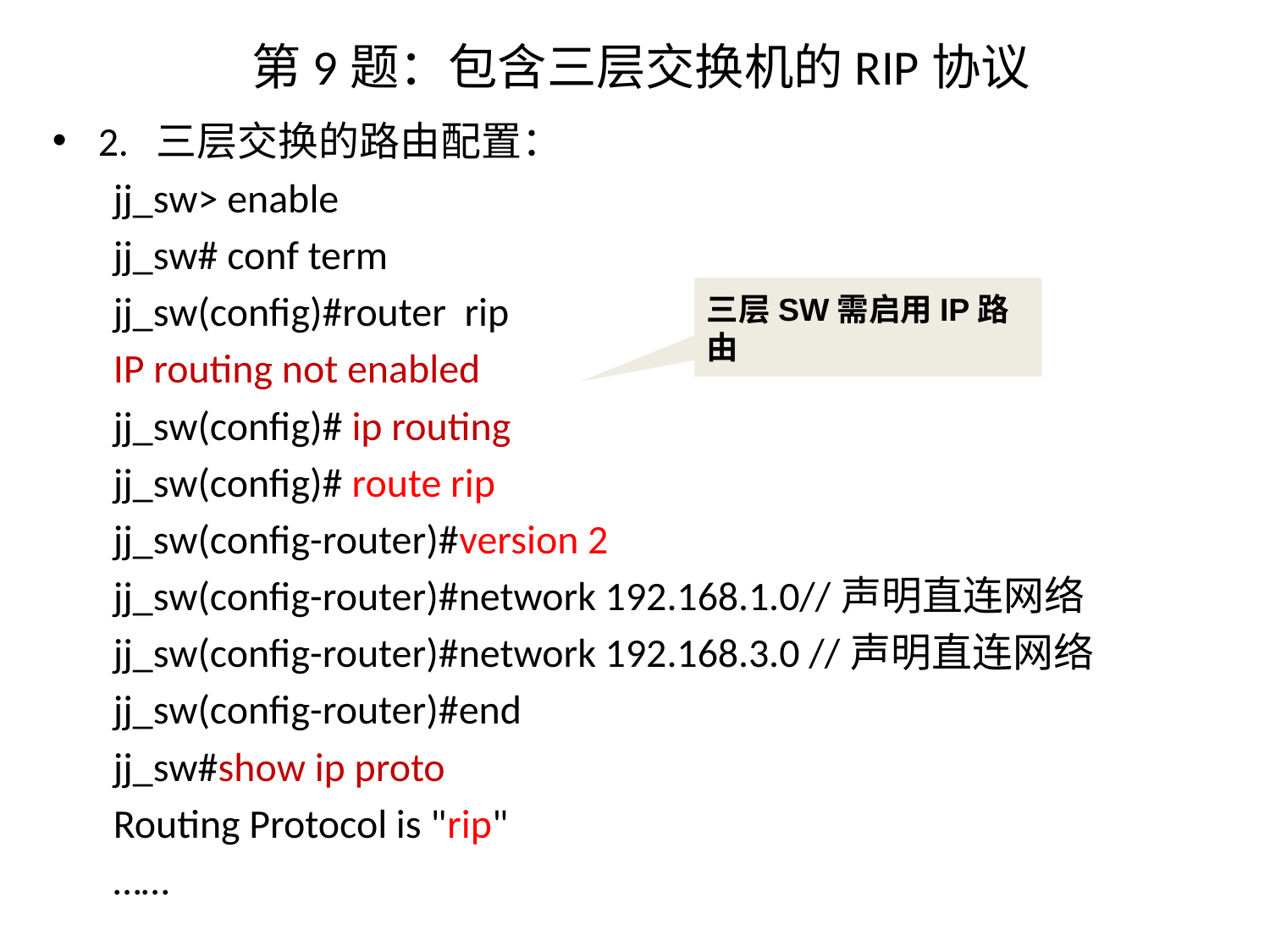

# 第9题：包含三层交换机的RIP协议
2.  三层交换的路由配置：
jj_sw> enable
jj_sw# conf term
jj_sw(config)#router  rip
IP routing not enabled
jj_sw(config)# ip routing
jj_sw(config)# route rip
jj_sw(config-router)#version 2
jj_sw(config-router)#network 192.168.1.0//声明直连网络
jj_sw(config-router)#network 192.168.3.0 //声明直连网络
jj_sw(config-router)#end
jj_sw#show ip proto
Routing Protocol is "rip"
……
三层SW需启用IP路由